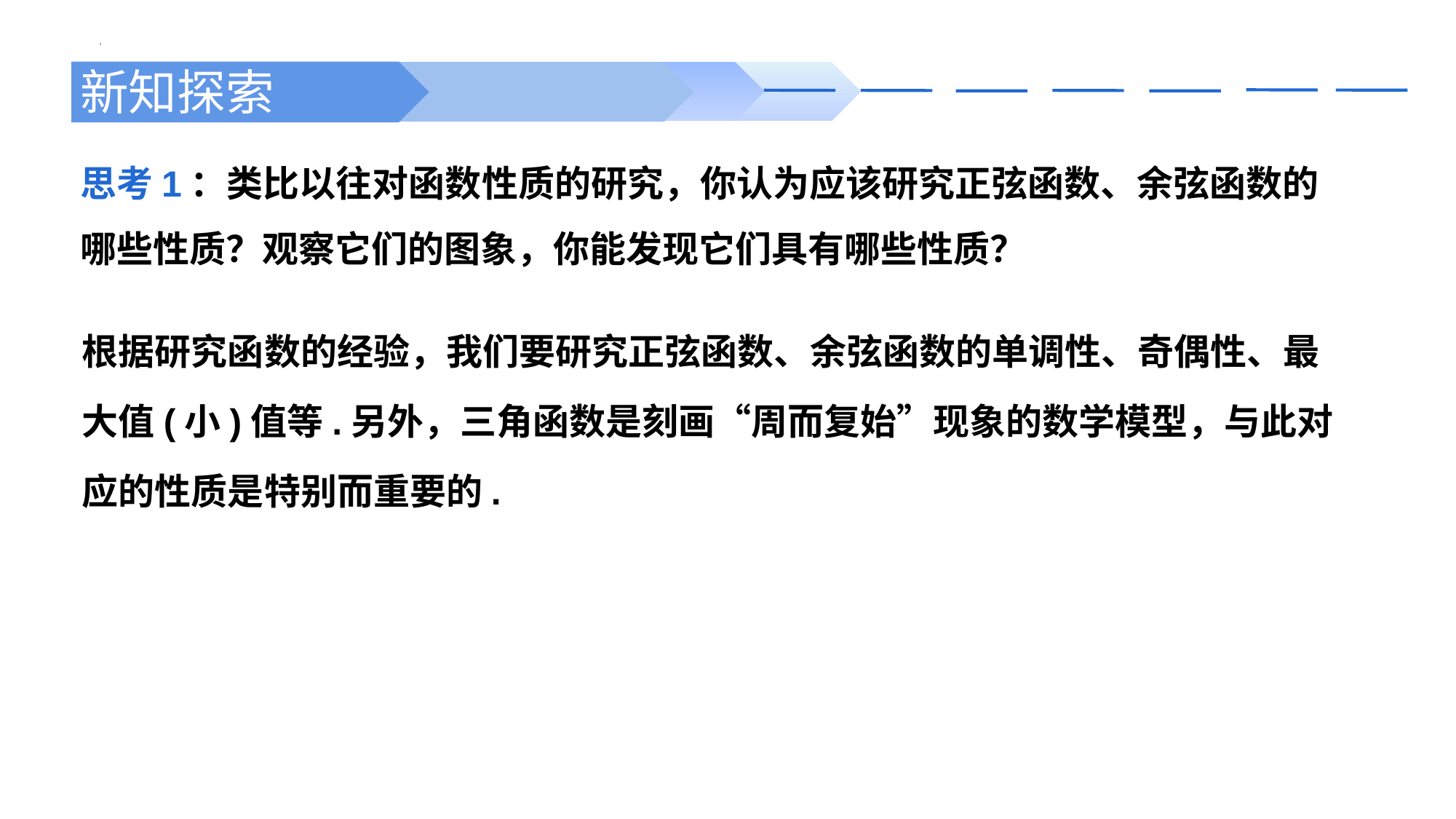

新知探索

思考1：类比以往对函数性质的研究，你认为应该研究正弦函数、余弦函数的哪些性质？观察它们的图象，你能发现它们具有哪些性质？
根据研究函数的经验，我们要研究正弦函数、余弦函数的单调性、奇偶性、最大值(小)值等.另外，三角函数是刻画“周而复始”现象的数学模型，与此对应的性质是特别而重要的.